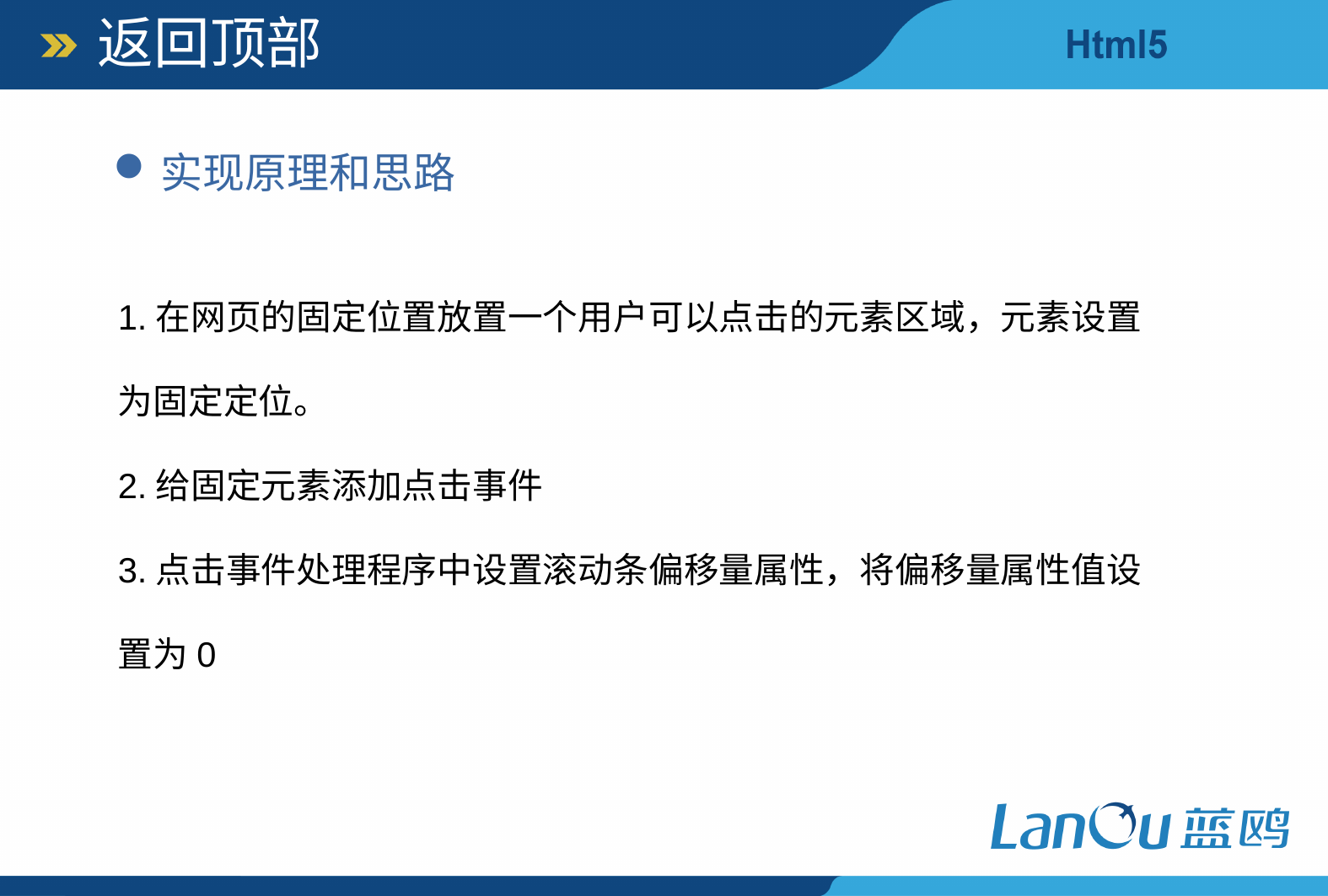

返回顶部
实现原理和思路
1.在网页的固定位置放置一个用户可以点击的元素区域，元素设置为固定定位。
2.给固定元素添加点击事件
3.点击事件处理程序中设置滚动条偏移量属性，将偏移量属性值设置为0